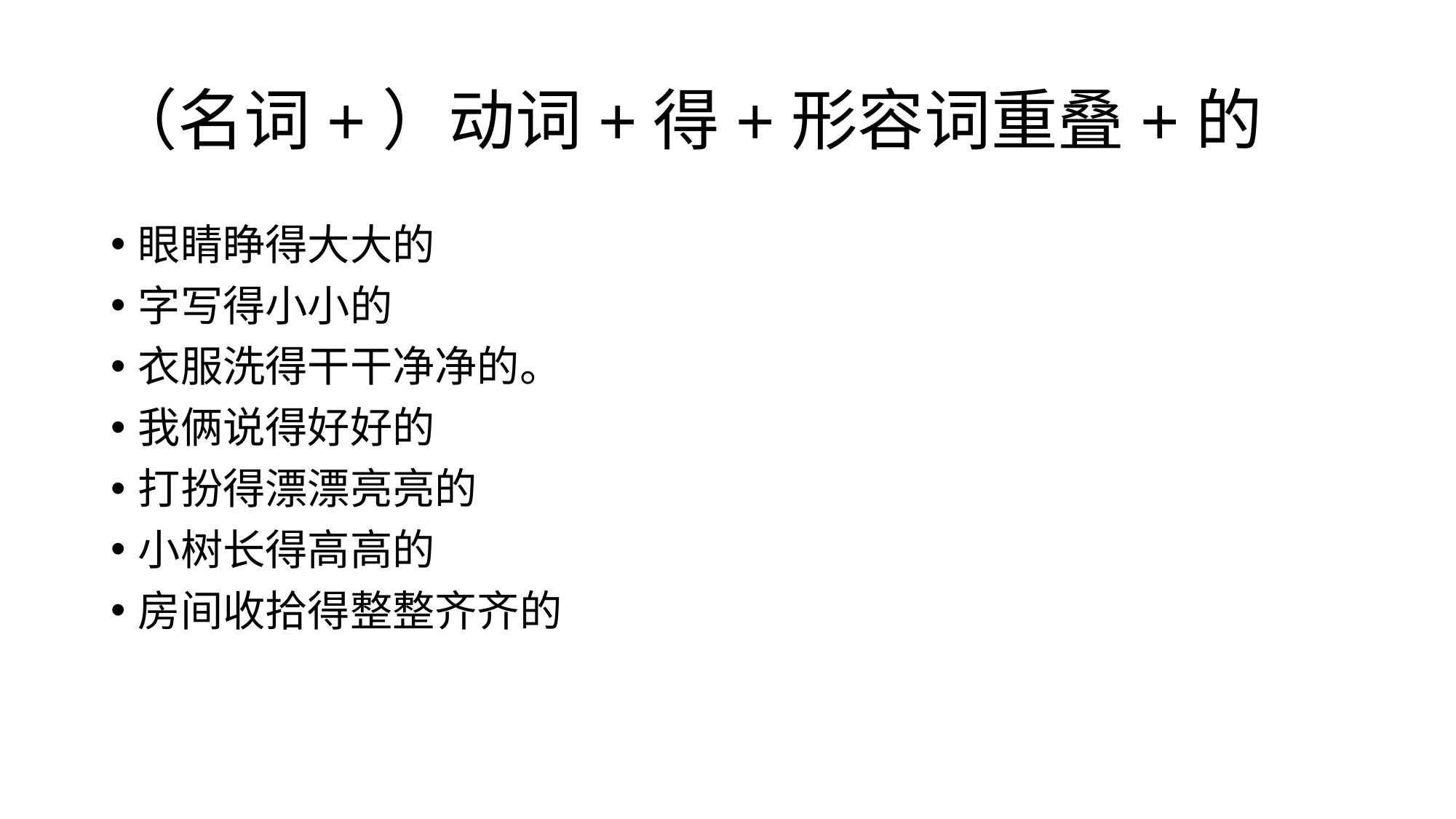

# （名词+）动词+得+形容词重叠+的
眼睛睁得大大的
字写得小小的
衣服洗得干干净净的。
我俩说得好好的
打扮得漂漂亮亮的
小树长得高高的
房间收拾得整整齐齐的